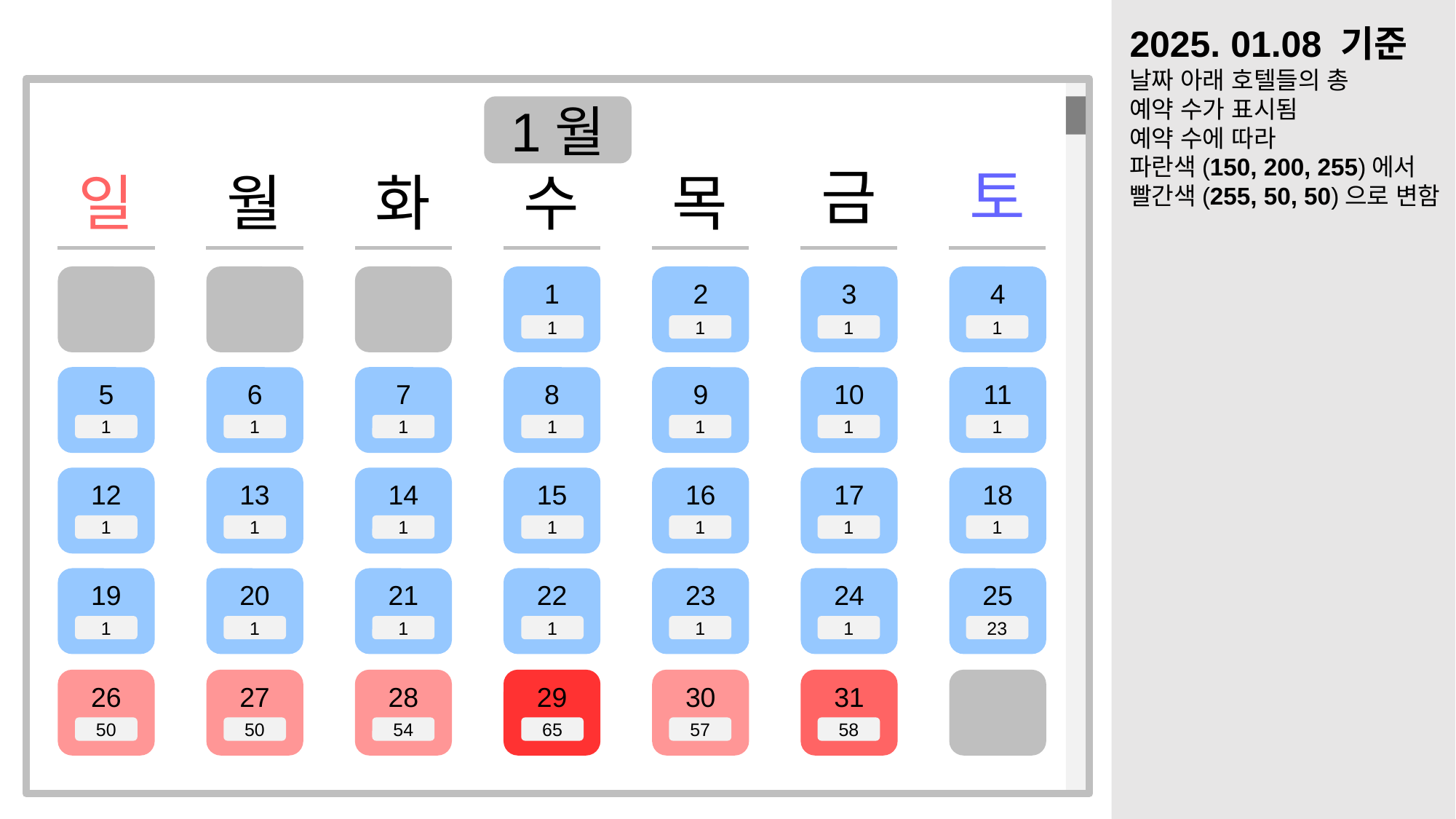

2025. 01.08 기준
날짜 아래 호텔들의 총
예약 수가 표시됨
예약 수에 따라
파란색(150, 200, 255)에서
빨간색(255, 50, 50)으로 변함

1월

금
토
일
월
화
수
목

1

2

3

4

1
1
1
1
5

6

7

8

9

10

11

1
1
1
1
1
1
1
12

13

14

15

16

17

18

1
1
1
1
1
1
1
19

20

21

22

23

24

25

1
1
1
1
1
1
23
26

27

28

29

30

31

50
50
54
65
57
58